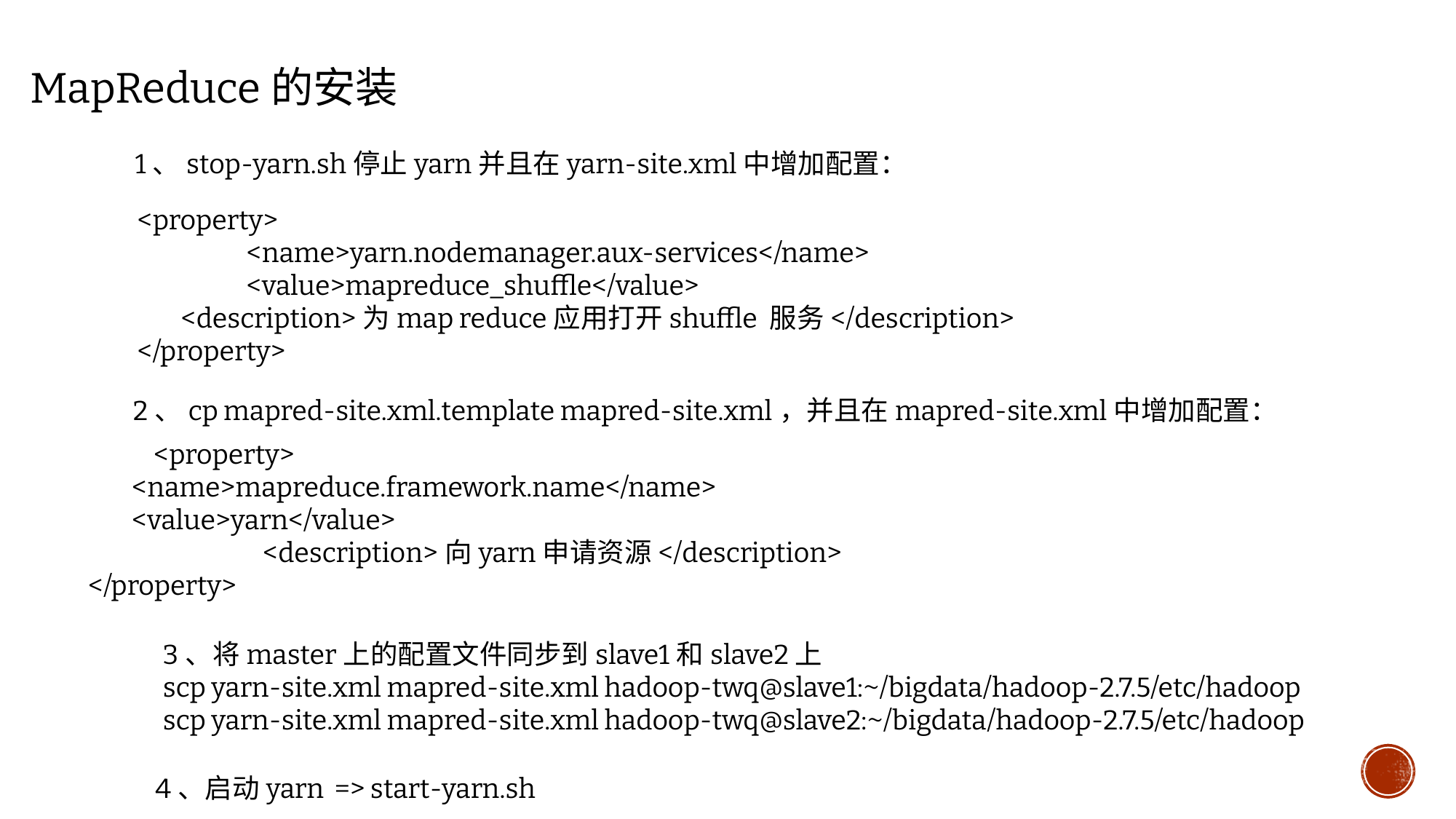

MapReduce的安装
1、stop-yarn.sh停止yarn并且在yarn-site.xml中增加配置：
<property>
	<name>yarn.nodemanager.aux-services</name>
	<value>mapreduce_shuffle</value>
        <description>为map reduce应用打开shuffle 服务</description>
</property>
2、cp mapred-site.xml.template mapred-site.xml，并且在mapred-site.xml中增加配置：
	<property>
                <name>mapreduce.framework.name</name>
                <value>yarn</value>
		<description>向yarn申请资源</description>
        </property>
3、将master上的配置文件同步到slave1和slave2上
scp yarn-site.xml mapred-site.xml hadoop-twq@slave1:~/bigdata/hadoop-2.7.5/etc/hadoop
scp yarn-site.xml mapred-site.xml hadoop-twq@slave2:~/bigdata/hadoop-2.7.5/etc/hadoop
4、启动yarn  => start-yarn.sh